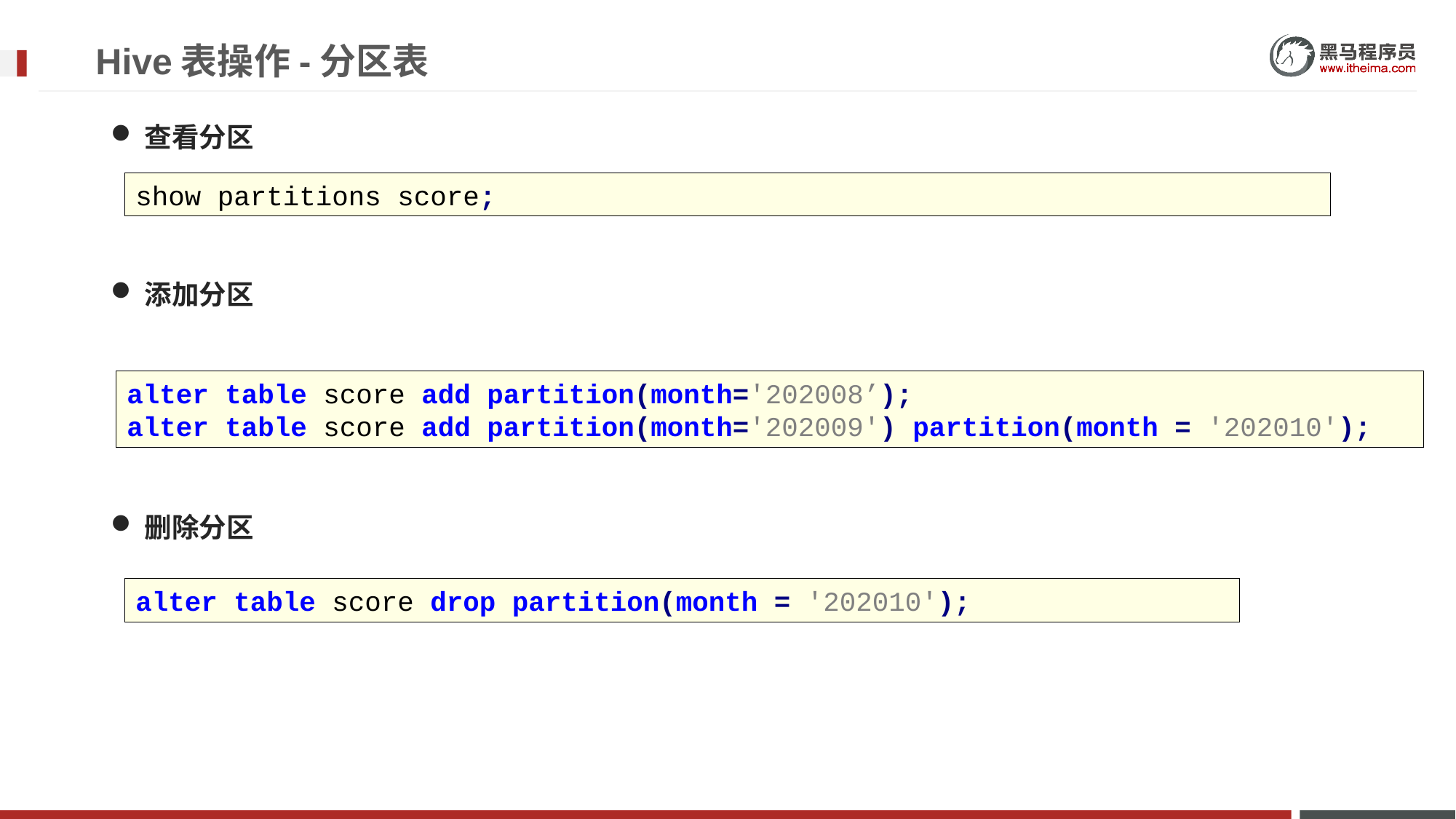

# Hive表操作-分区表
查看分区
show partitions score;
添加分区
alter table score add partition(month='202008’);
alter table score add partition(month='202009') partition(month = '202010');
删除分区
alter table score drop partition(month = '202010');